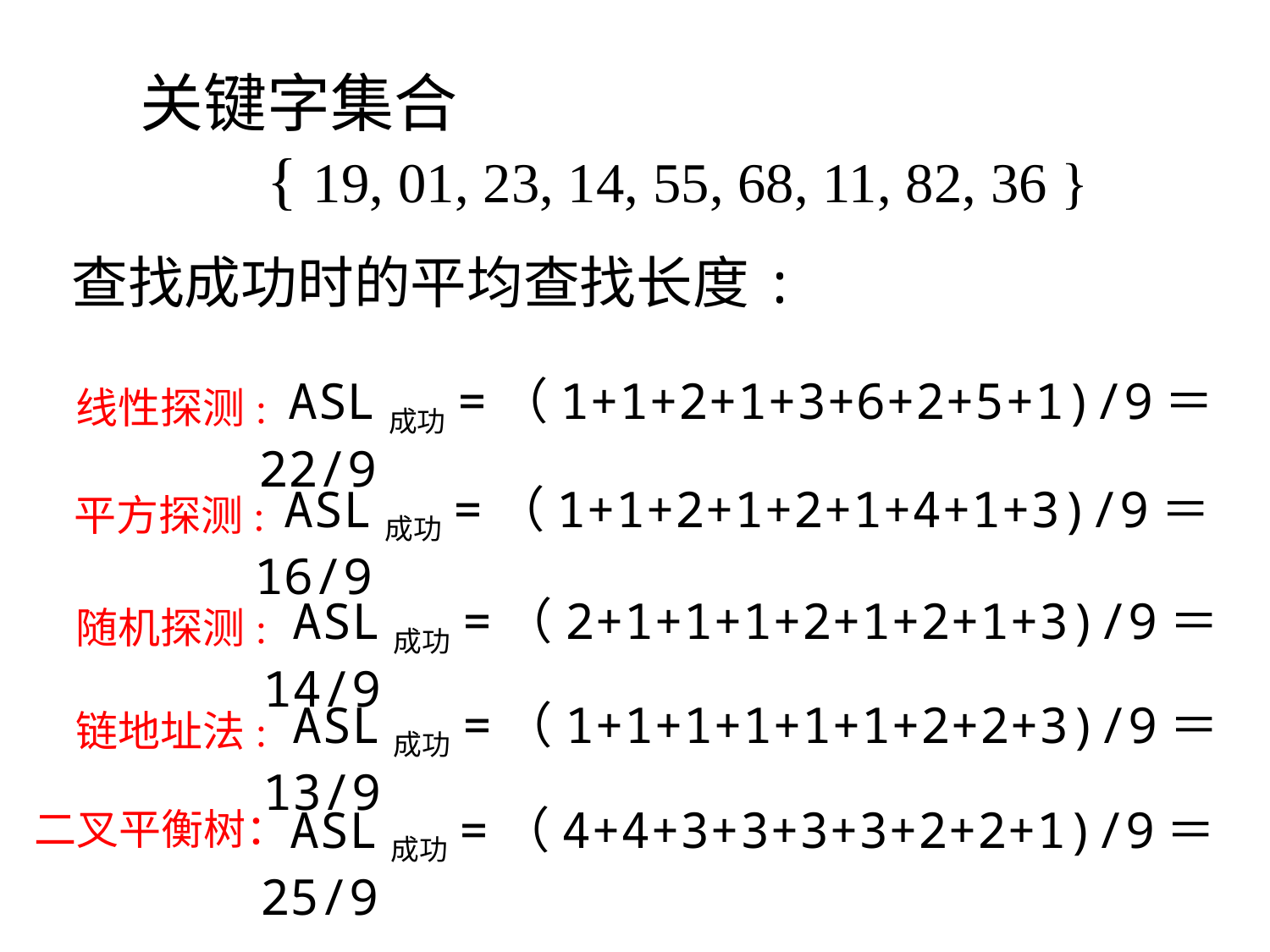

关键字集合
        { 19, 01, 23, 14, 55, 68, 11, 82, 36 }
查找成功时的平均查找长度:
 ASL成功=（1+1+2+1+3+6+2+5+1)/9＝22/9
线性探测:
 ASL成功=（1+1+2+1+2+1+4+1+3)/9＝16/9
平方探测:
 ASL成功=（2+1+1+1+2+1+2+1+3)/9＝14/9
随机探测:
 ASL成功=（1+1+1+1+1+1+2+2+3)/9＝13/9
链地址法:
 ASL成功=（4+4+3+3+3+3+2+2+1)/9＝25/9
二叉平衡树：